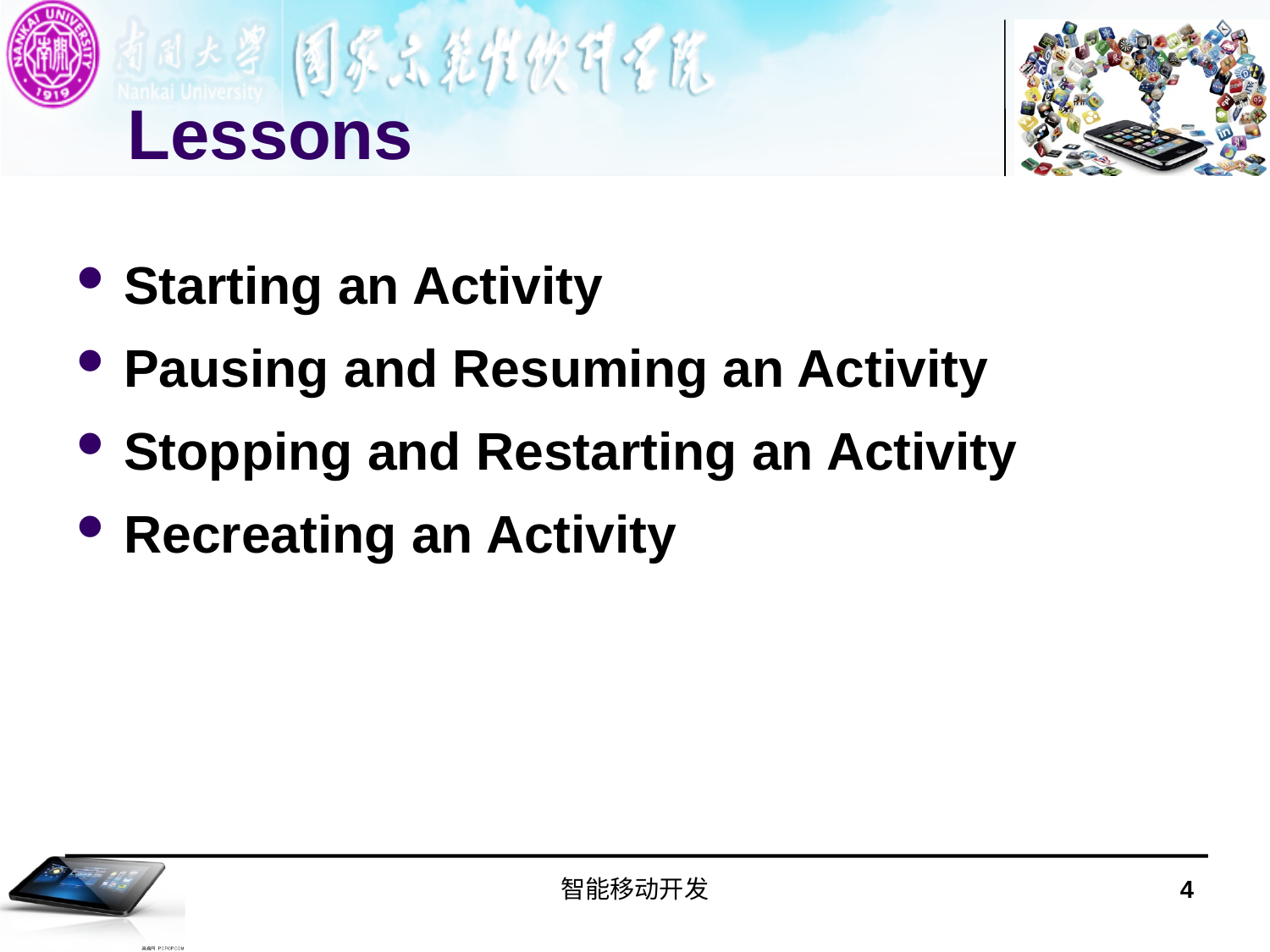

# Lessons
Starting an Activity
Pausing and Resuming an Activity
Stopping and Restarting an Activity
Recreating an Activity
智能移动开发
4